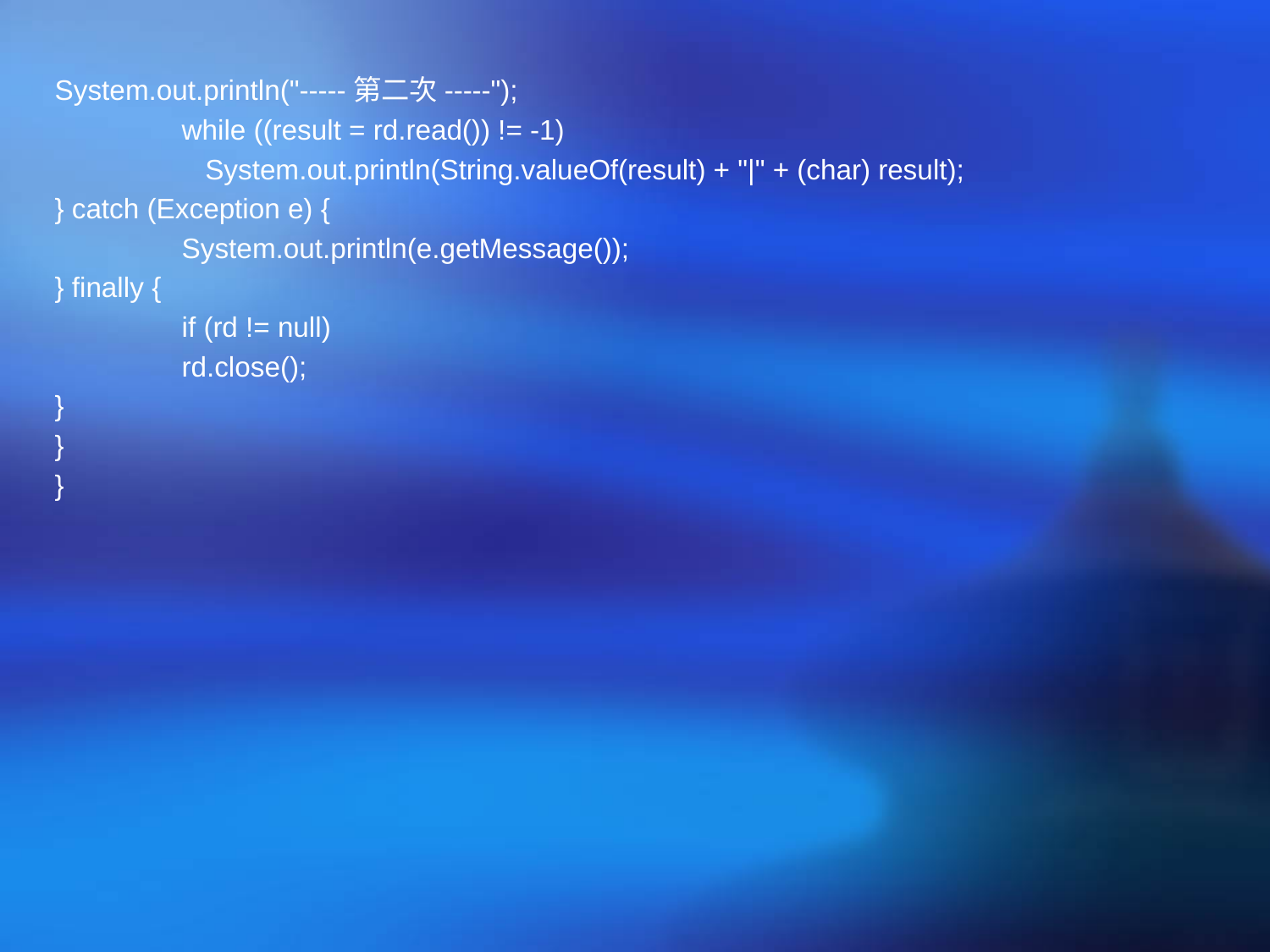

System.out.println("-----第二次-----");
	while ((result = rd.read()) != -1)
	   System.out.println(String.valueOf(result) + "|" + (char) result);
} catch (Exception e) {
	System.out.println(e.getMessage());
} finally {
	if (rd != null)
	rd.close();
}
}
}